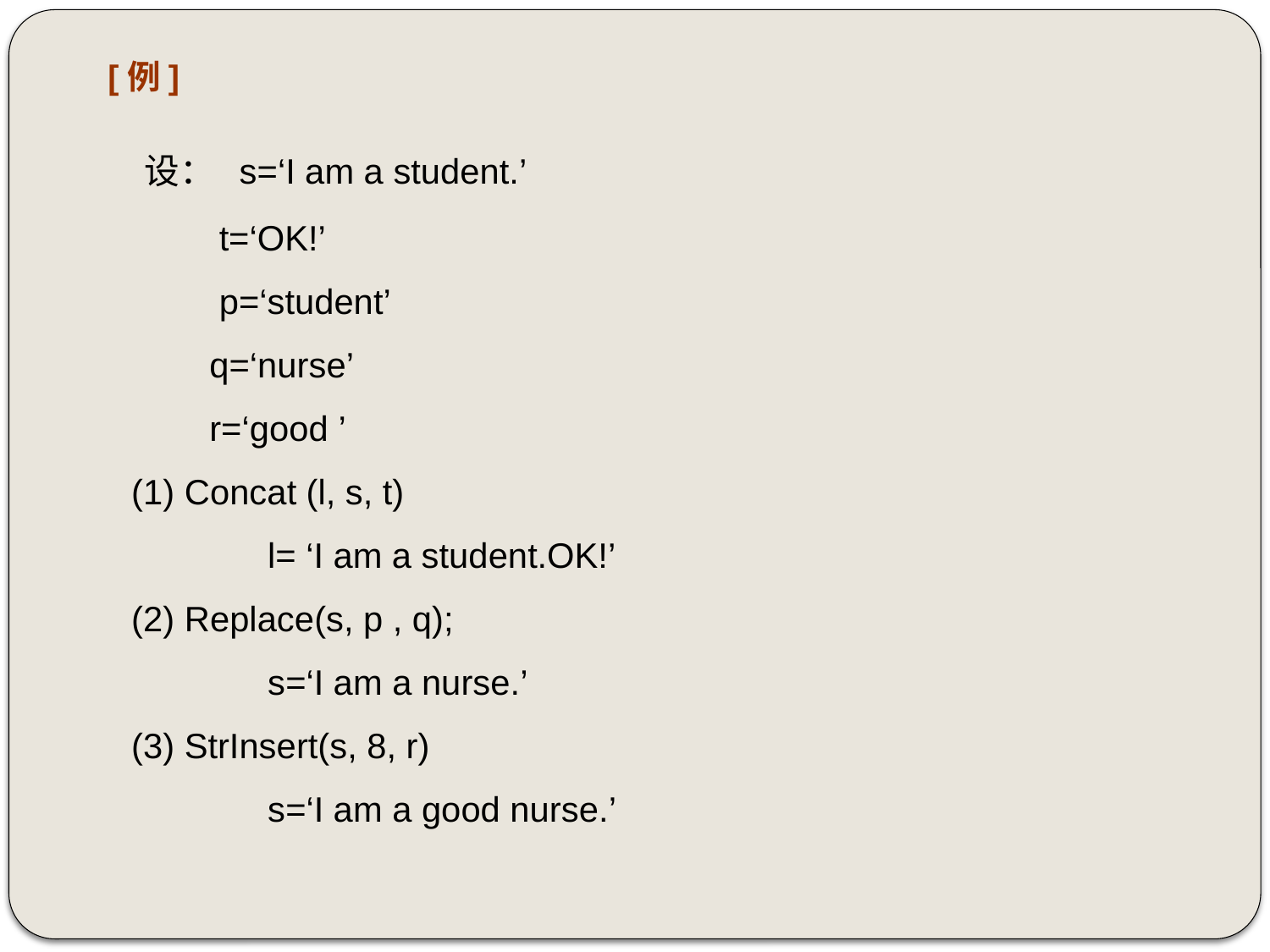

# [例]
 设：  s=‘I am a student.’
          t=‘OK!’
          p=‘student’
         q=‘nurse’
         r=‘good ’
 (1) Concat (l, s, t)
               l= ‘I am a student.OK!’
 (2) Replace(s, p , q);
               s=‘I am a nurse.’
 (3) StrInsert(s, 8, r)
               s=‘I am a good nurse.’